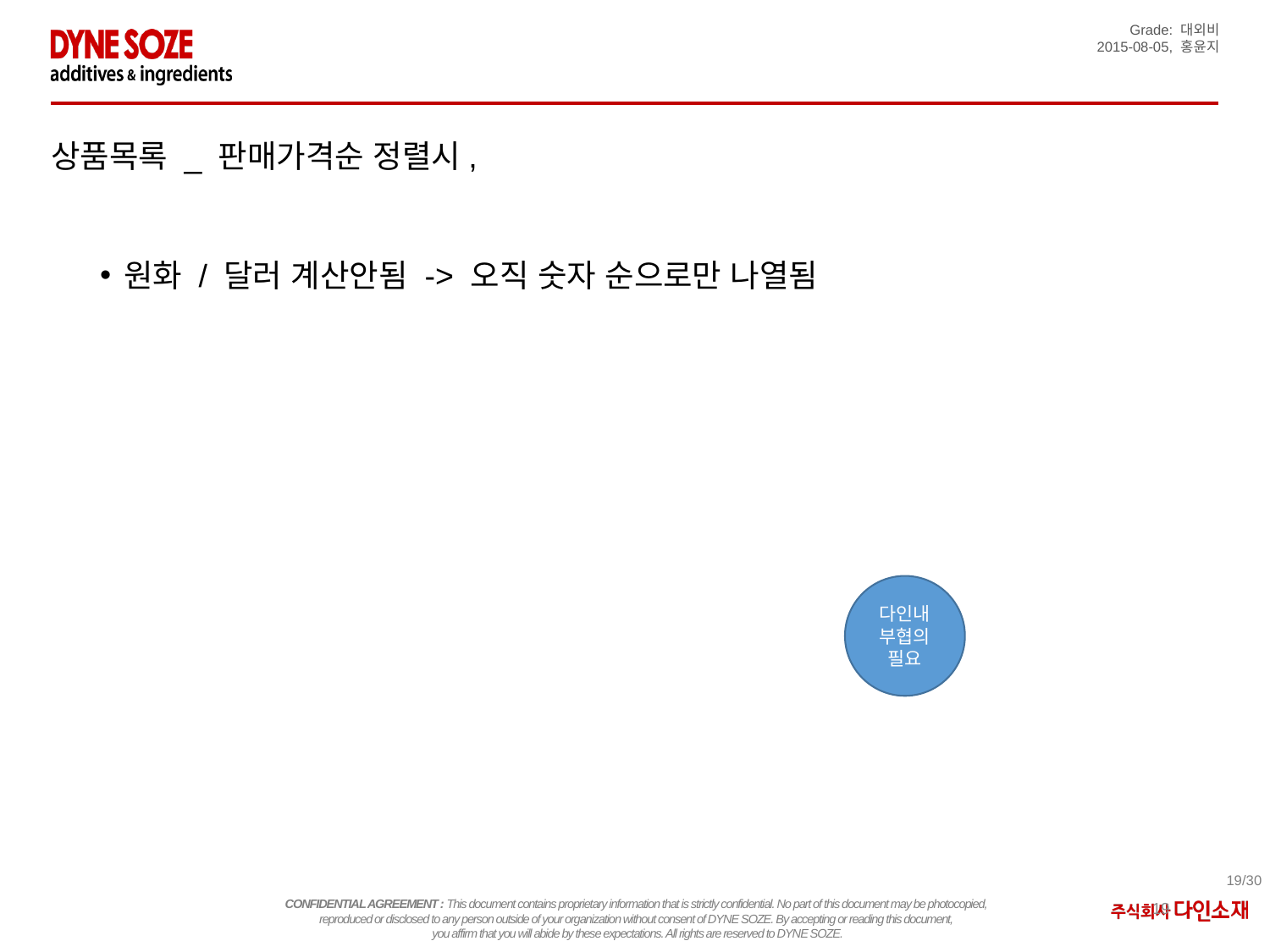

상품목록 _ 판매가격순 정렬시,
원화 / 달러 계산안됨 -> 오직 숫자 순으로만 나열됨
다인내부협의필요
19